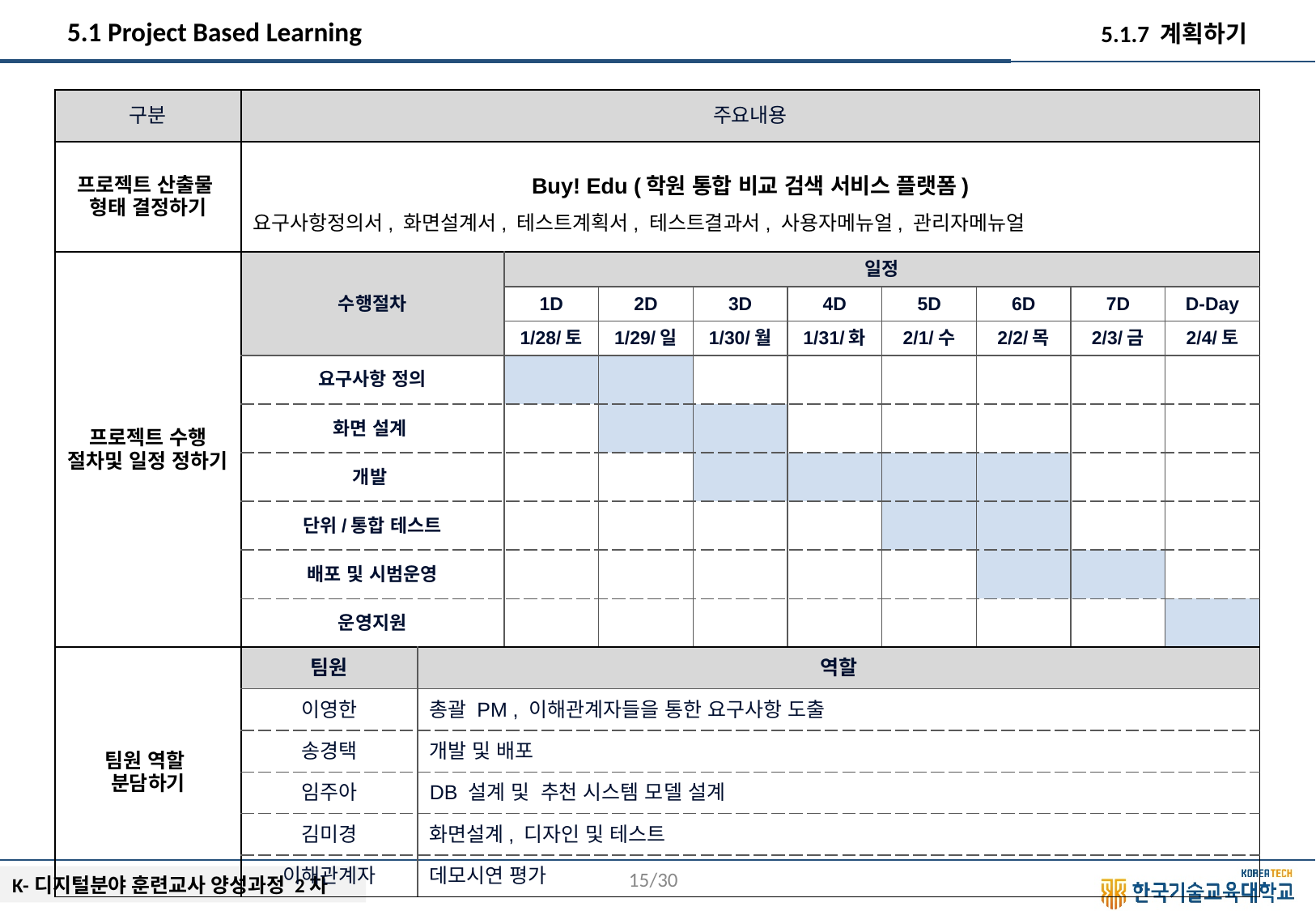

5.1 Project Based Learning
5.1.7 계획하기
| 구분 | 주요내용 |  |  |  |  |  |  |  |  |  |
| --- | --- | --- | --- | --- | --- | --- | --- | --- | --- | --- |
| 프로젝트 산출물 형태 결정하기 | Buy! Edu (학원 통합 비교 검색 서비스 플랫폼) 요구사항정의서, 화면설계서, 테스트계획서, 테스트결과서, 사용자메뉴얼, 관리자메뉴얼 |  |  |  |  |  |  |  |  |  |
| 프로젝트 수행 절차및 일정 정하기 | 수행절차 |  | 일정 |  |  |  |  |  |  |  |
|  |  |  | 1D | 2D | 3D | 4D | 5D | 6D | 7D | D-Day |
|  |  |  | 1/28/토 | 1/29/일 | 1/30/월 | 1/31/화 | 2/1/수 | 2/2/목 | 2/3/금 | 2/4/토 |
|  | 요구사항 정의 |  |  |  |  |  |  |  |  |  |
|  | 화면 설계 |  |  |  |  |  |  |  |  |  |
|  | 개발 |  |  |  |  |  |  |  |  |  |
|  | 단위/통합 테스트 |  |  |  |  |  |  |  |  |  |
|  | 배포 및 시범운영 |  |  |  |  |  |  |  |  |  |
|  | 운영지원 |  |  |  |  |  |  |  |  |  |
| 팀원 역할 분담하기 | 팀원 | 역할 |  |  |  |  |  |  |  |  |
|  | 이영한 | 총괄 PM , 이해관계자들을 통한 요구사항 도출 |  |  |  |  |  |  |  |  |
|  | 송경택 | 개발 및 배포 |  |  |  |  |  |  |  |  |
|  | 임주아 | DB 설계 및 추천 시스템 모델 설계 |  |  |  |  |  |  |  |  |
|  | 김미경 | 화면설계, 디자인 및 테스트 |  |  |  |  |  |  |  |  |
|  | 이해관계자 | 데모시연 평가 |  |  |  |  |  |  |  |  |
15/30